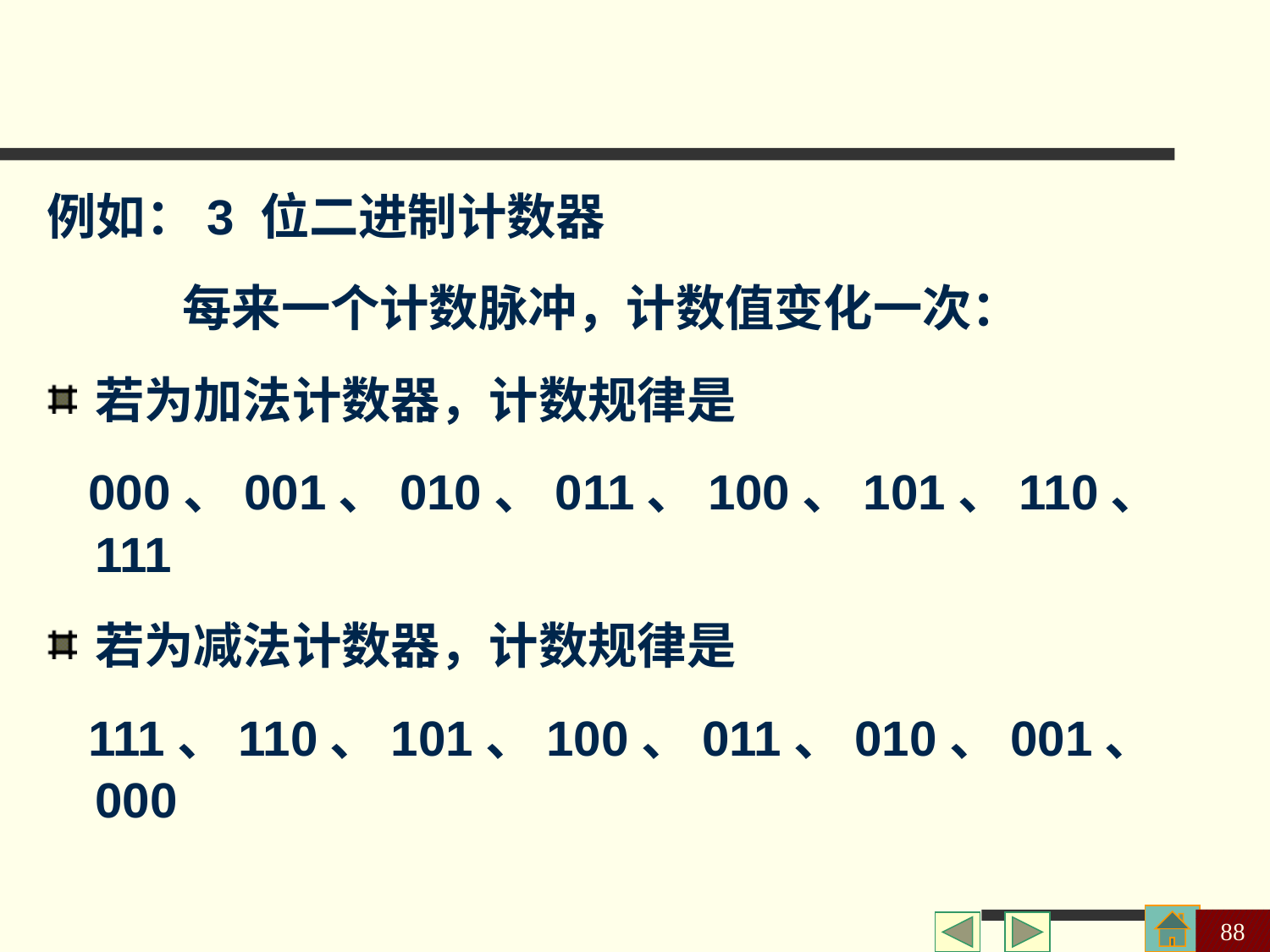

例如：3 位二进制计数器
           每来一个计数脉冲，计数值变化一次：
若为加法计数器，计数规律是
   000、001、010、011、100、101、110、111
若为减法计数器，计数规律是
   111、110、101、100、011、010、001、000
88